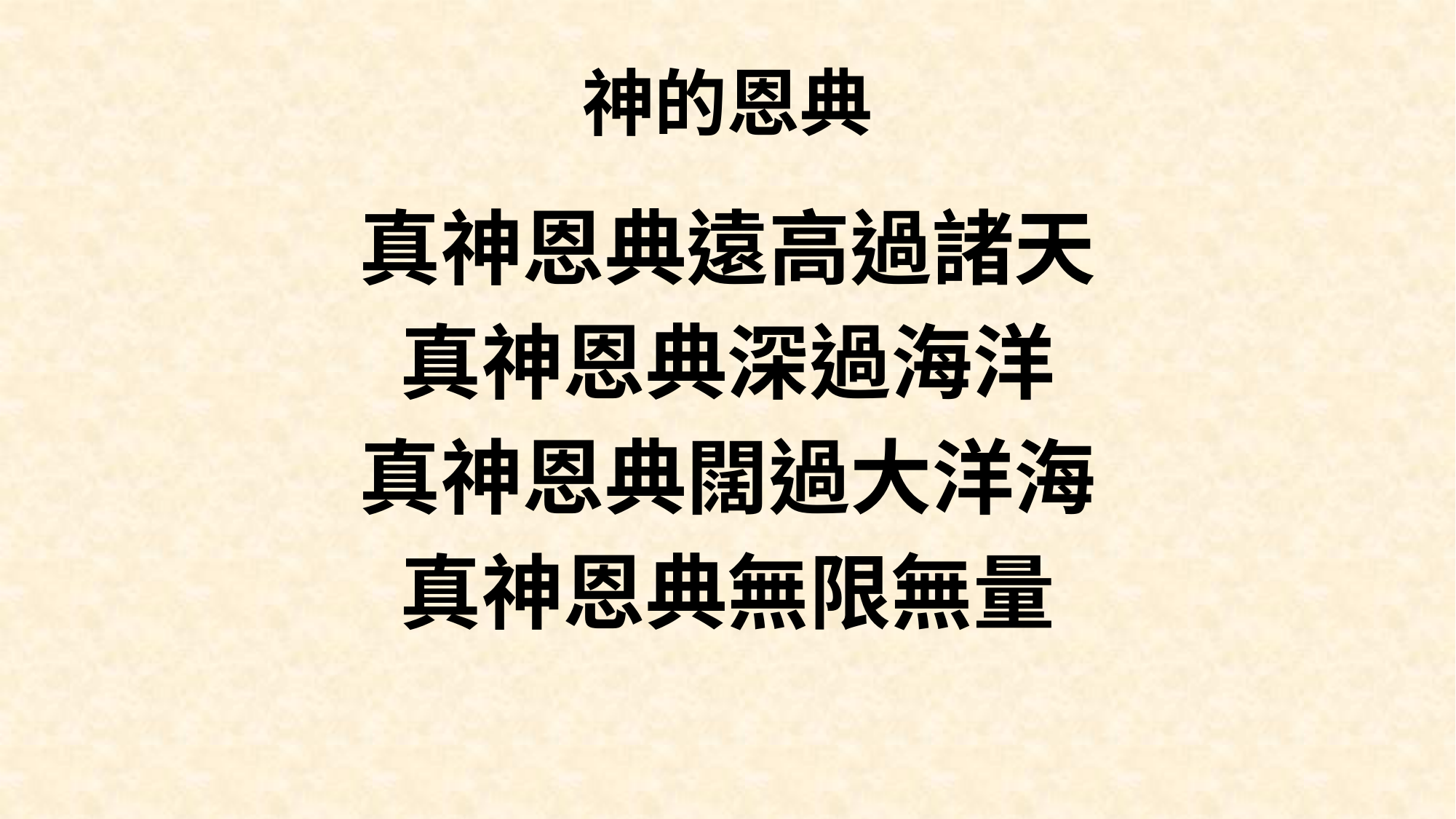

# 神的恩典
真神恩典遠高過諸天
真神恩典深過海洋
真神恩典闊過大洋海
真神恩典無限無量